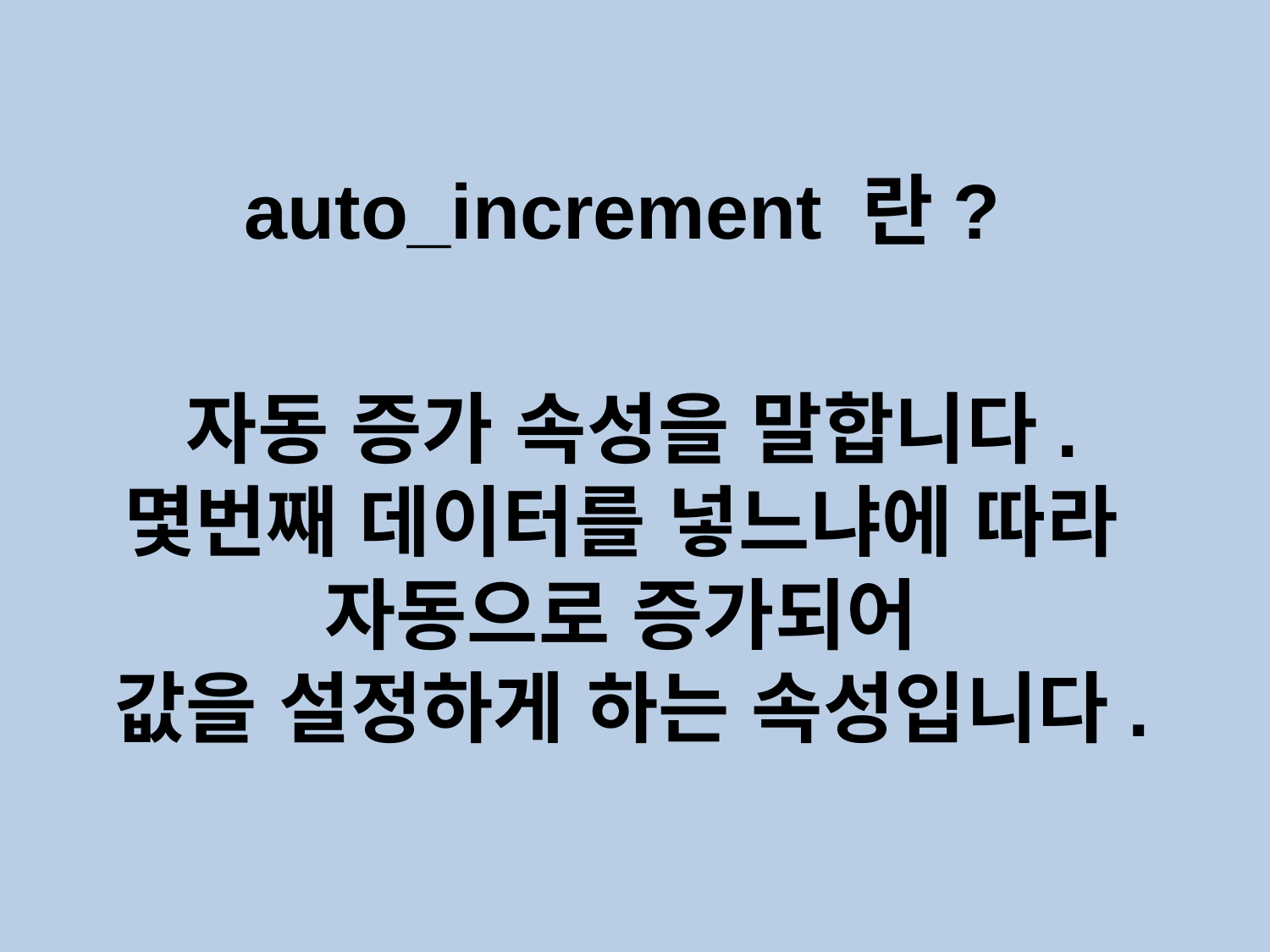

# auto_increment 란?
자동 증가 속성을 말합니다.
몇번째 데이터를 넣느냐에 따라
자동으로 증가되어
값을 설정하게 하는 속성입니다.